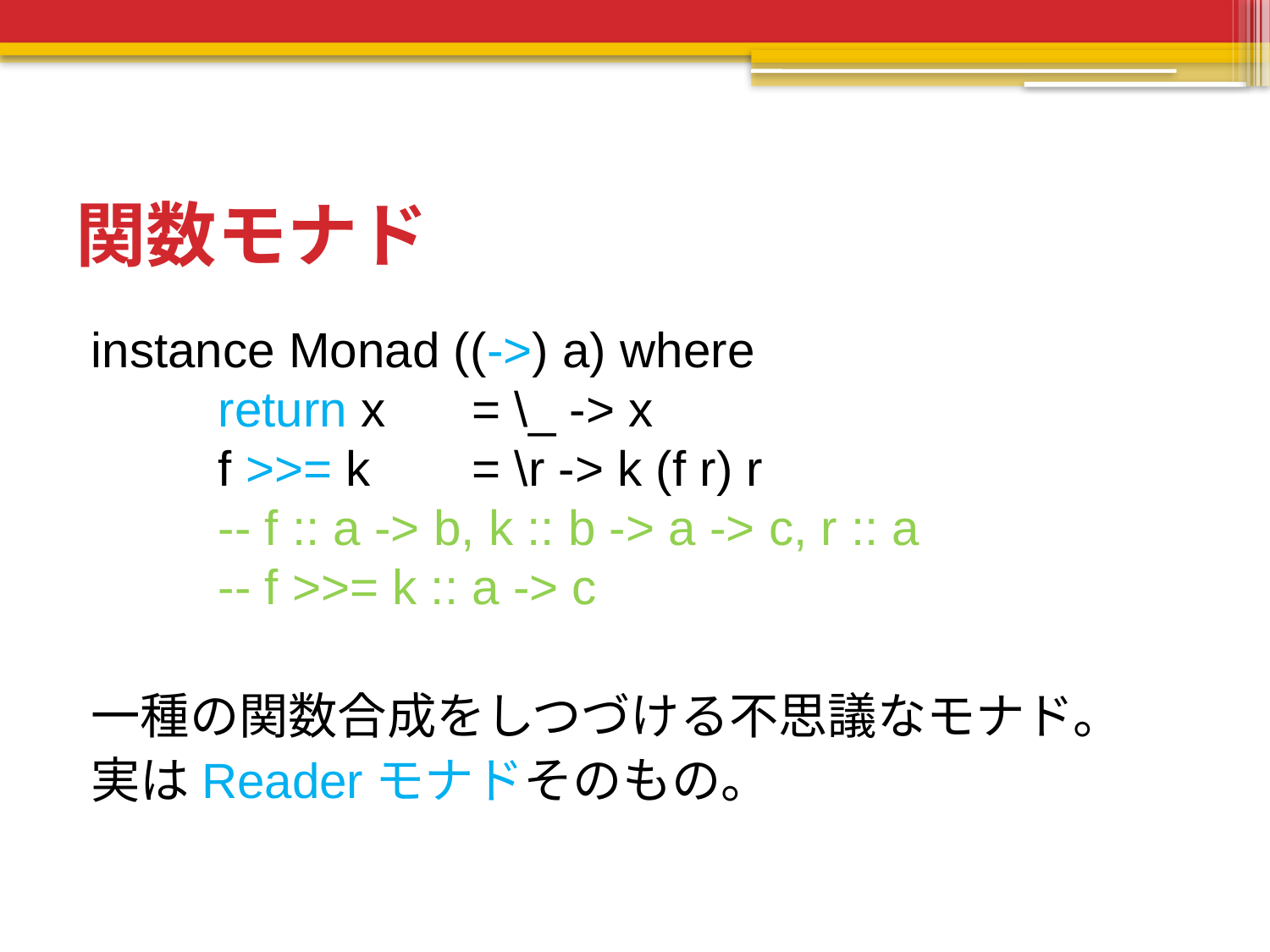

# 関数モナド
instance Monad ((->) a) where
	return x	= \_ -> x
	f >>= k	= \r -> k (f r) r
	-- f :: a -> b, k :: b -> a -> c, r :: a
	-- f >>= k :: a -> c

一種の関数合成をしつづける不思議なモナド。
実はReaderモナドそのもの。